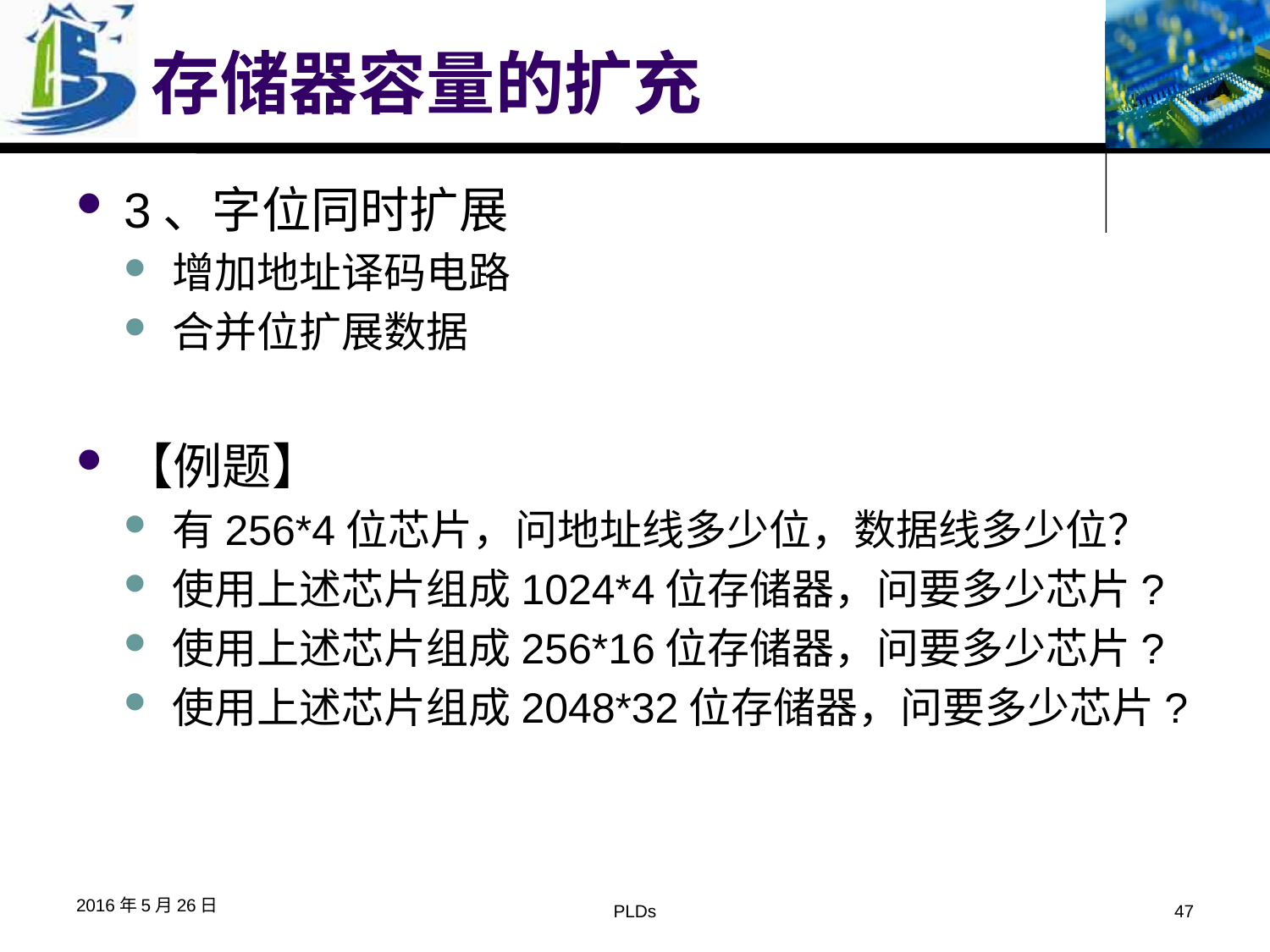

# 存储器容量的扩充
3、字位同时扩展
增加地址译码电路
合并位扩展数据

【例题】
有256*4位芯片，问地址线多少位，数据线多少位？
使用上述芯片组成1024*4位存储器，问要多少芯片?
使用上述芯片组成256*16位存储器，问要多少芯片?
使用上述芯片组成2048*32位存储器，问要多少芯片?
2016年5月26日
PLDs
47